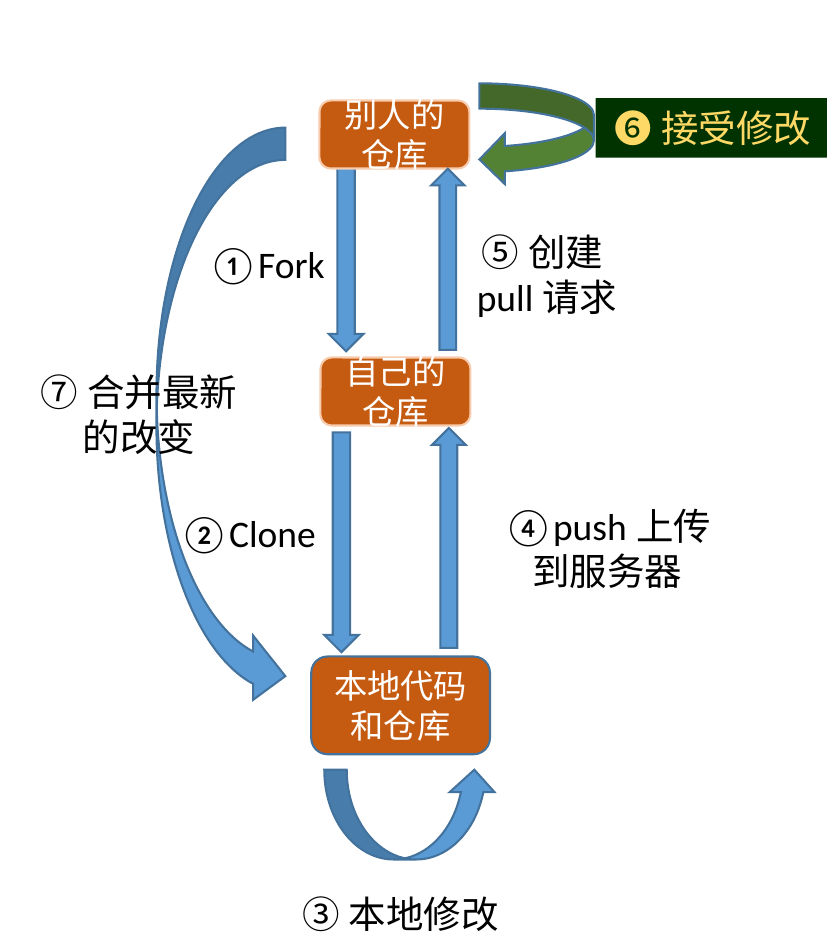

❻接受修改
别人的仓库

⑤创建pull请求
①Fork
自己的仓库
⑦合并最新的改变

④push上传到服务器
②Clone
本地代码和仓库

③本地修改